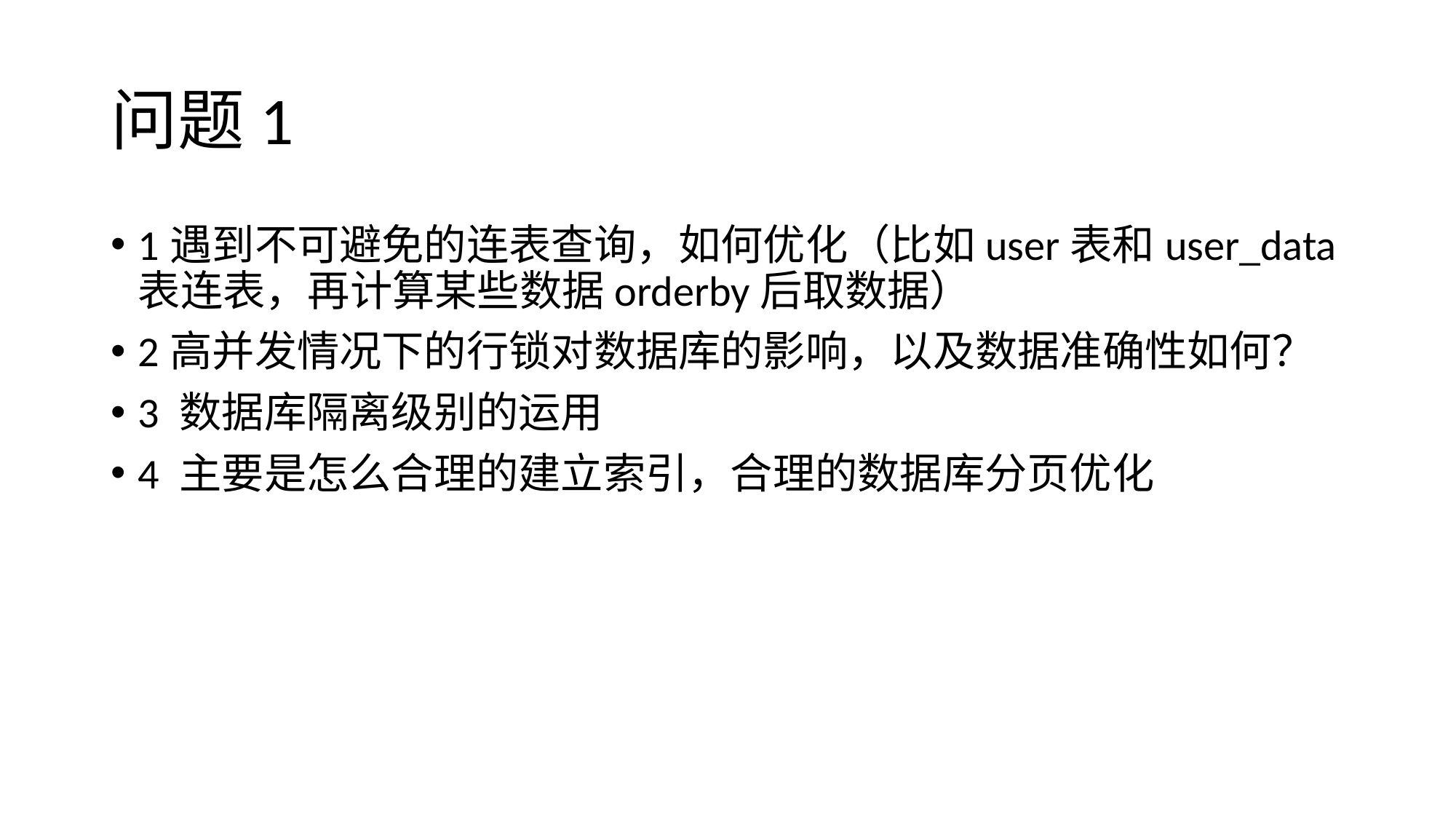

# 问题1
1遇到不可避免的连表查询，如何优化（比如user表和user_data表连表，再计算某些数据orderby后取数据）
2高并发情况下的行锁对数据库的影响，以及数据准确性如何？
3 数据库隔离级别的运用
4 主要是怎么合理的建立索引，合理的数据库分页优化